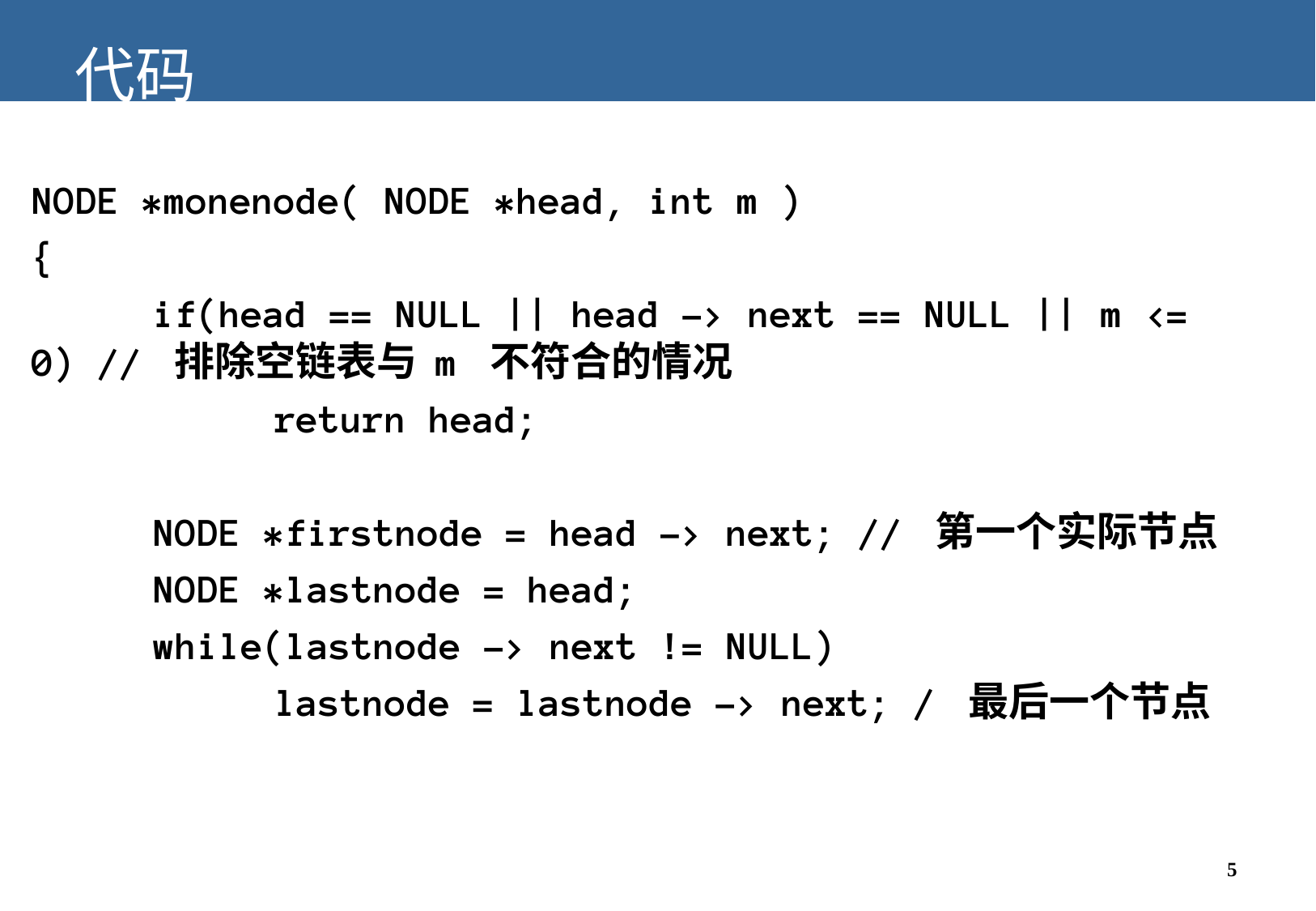

代码

NODE *monenode( NODE *head, int m )
{
	if(head == NULL || head -> next == NULL || m <= 0) // 排除空链表与 m 不符合的情况
		return head;

	NODE *firstnode = head -> next; // 第一个实际节点
	NODE *lastnode = head;
	while(lastnode -> next != NULL)
		lastnode = lastnode -> next; / 最后一个节点

5